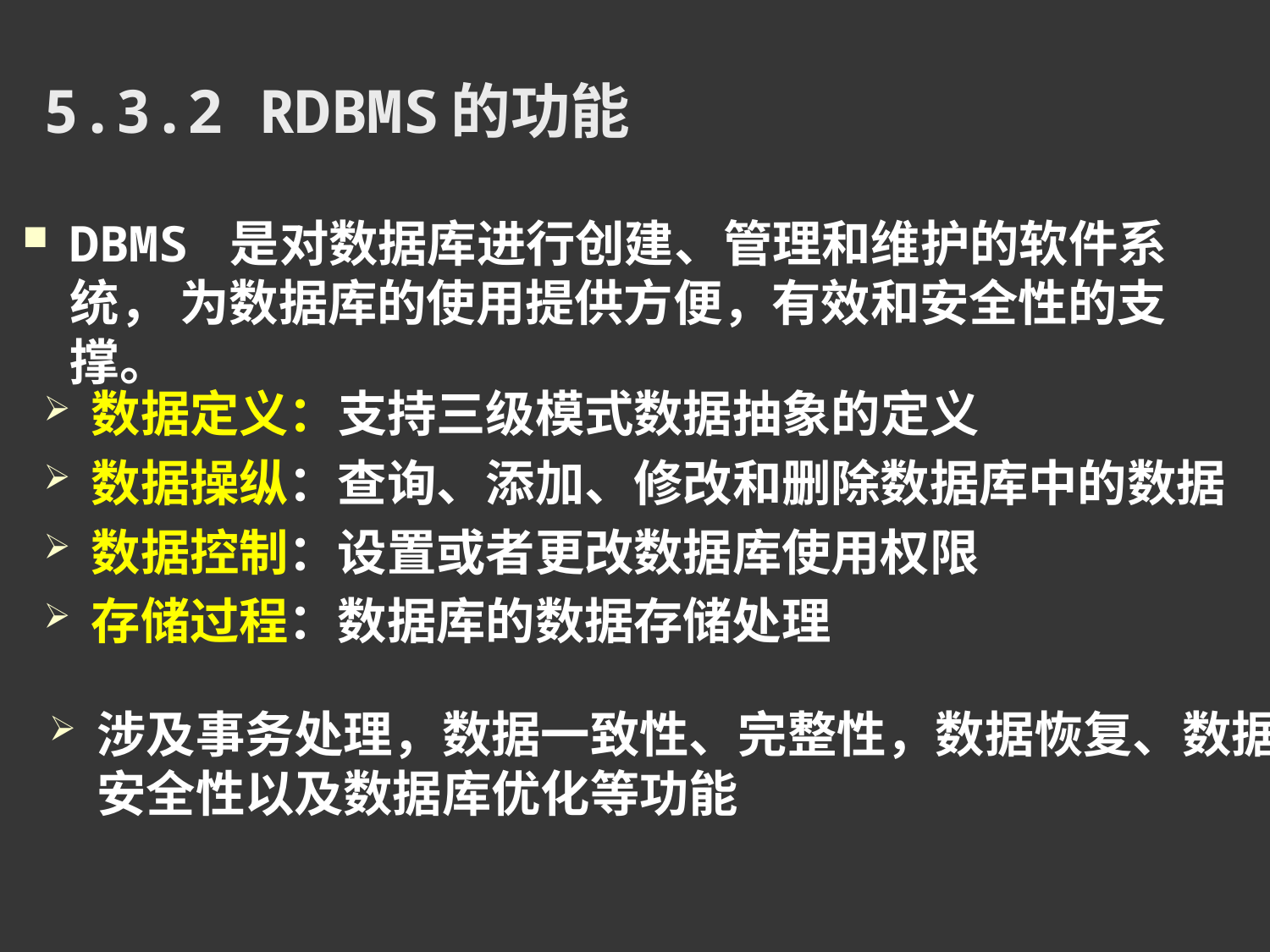

# 5.3.2 RDBMS的功能
DBMS 是对数据库进行创建、管理和维护的软件系统， 为数据库的使用提供方便，有效和安全性的支撑。
数据定义：支持三级模式数据抽象的定义
数据操纵：查询、添加、修改和删除数据库中的数据
数据控制：设置或者更改数据库使用权限
存储过程：数据库的数据存储处理
涉及事务处理，数据一致性、完整性，数据恢复、数据安全性以及数据库优化等功能